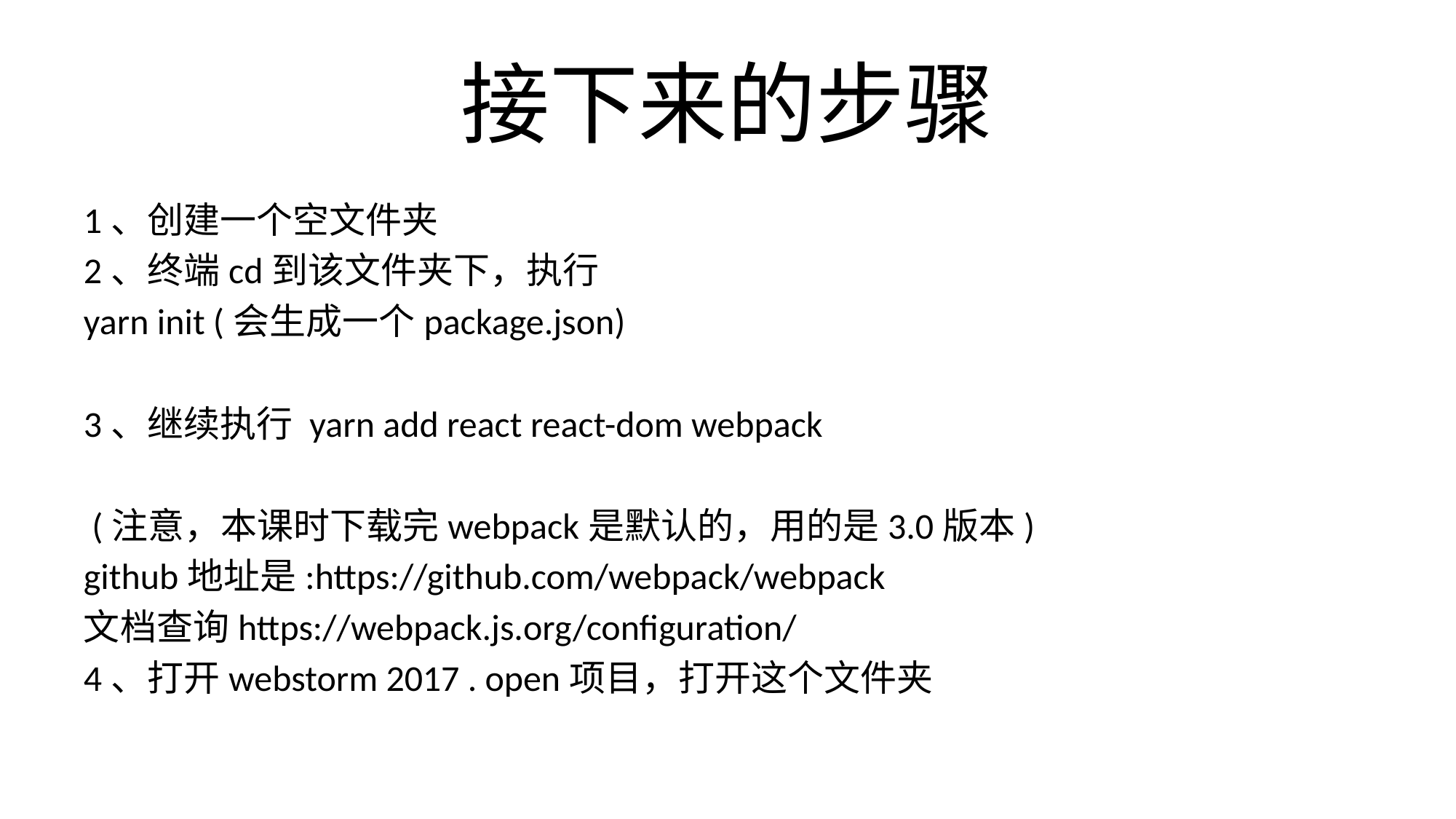

# 接下来的步骤
1、创建一个空文件夹
2、终端cd到该文件夹下，执行
yarn init (会生成一个package.json)

3、继续执行 yarn add react react-dom webpack

 (注意，本课时下载完webpack是默认的，用的是3.0版本)
github地址是:https://github.com/webpack/webpack
文档查询https://webpack.js.org/configuration/
4、打开webstorm 2017 . open项目，打开这个文件夹